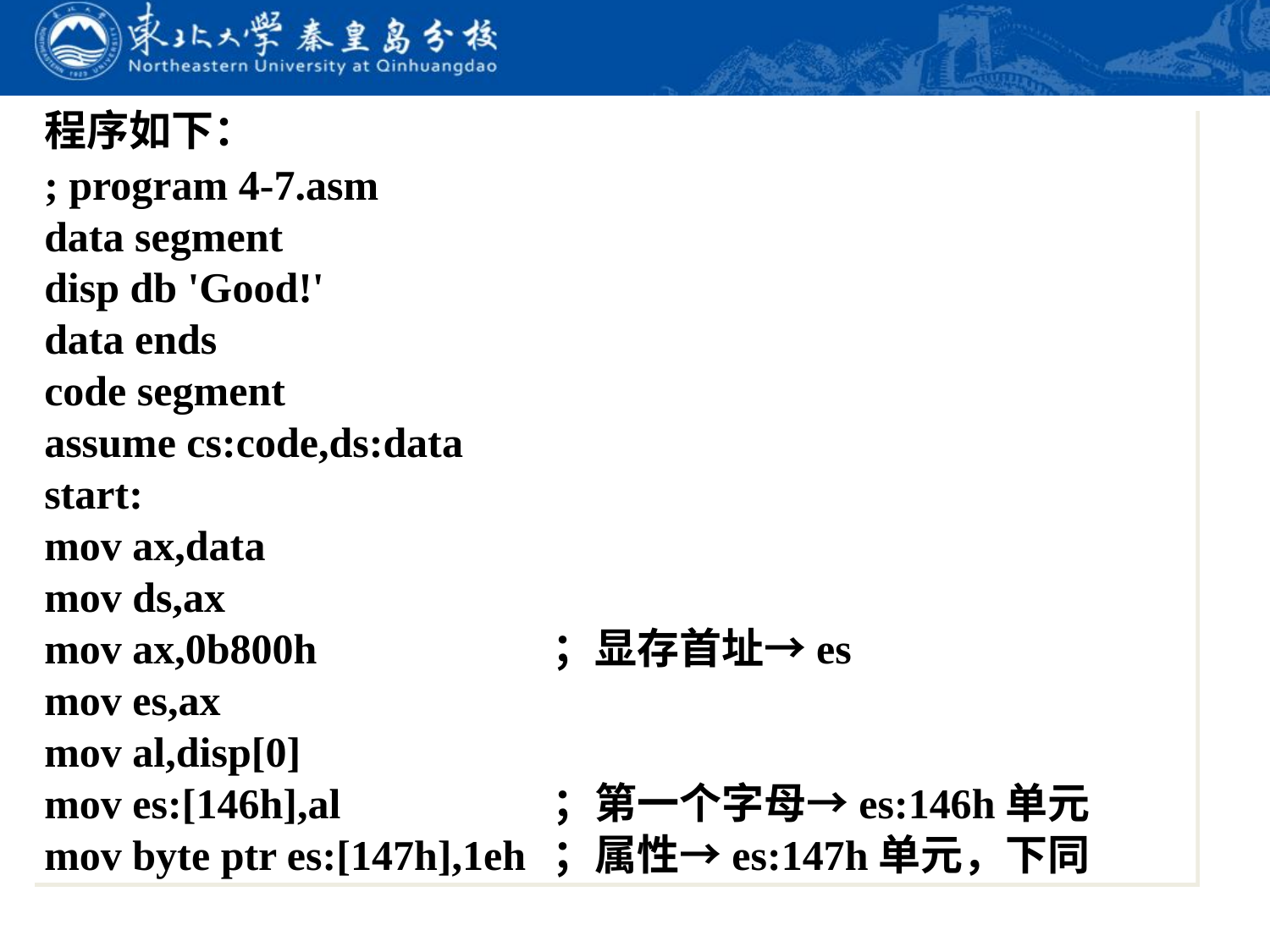

程序如下：
; program 4-7.asm
data segment
disp db 'Good!'
data ends
code segment
assume cs:code,ds:data
start:
mov ax,data
mov ds,ax
mov ax,0b800h	 	；显存首址→es
mov es,ax
mov al,disp[0]
mov es:[146h],al		；第一个字母→es:146h单元
mov byte ptr es:[147h],1eh	；属性→es:147h单元，下同